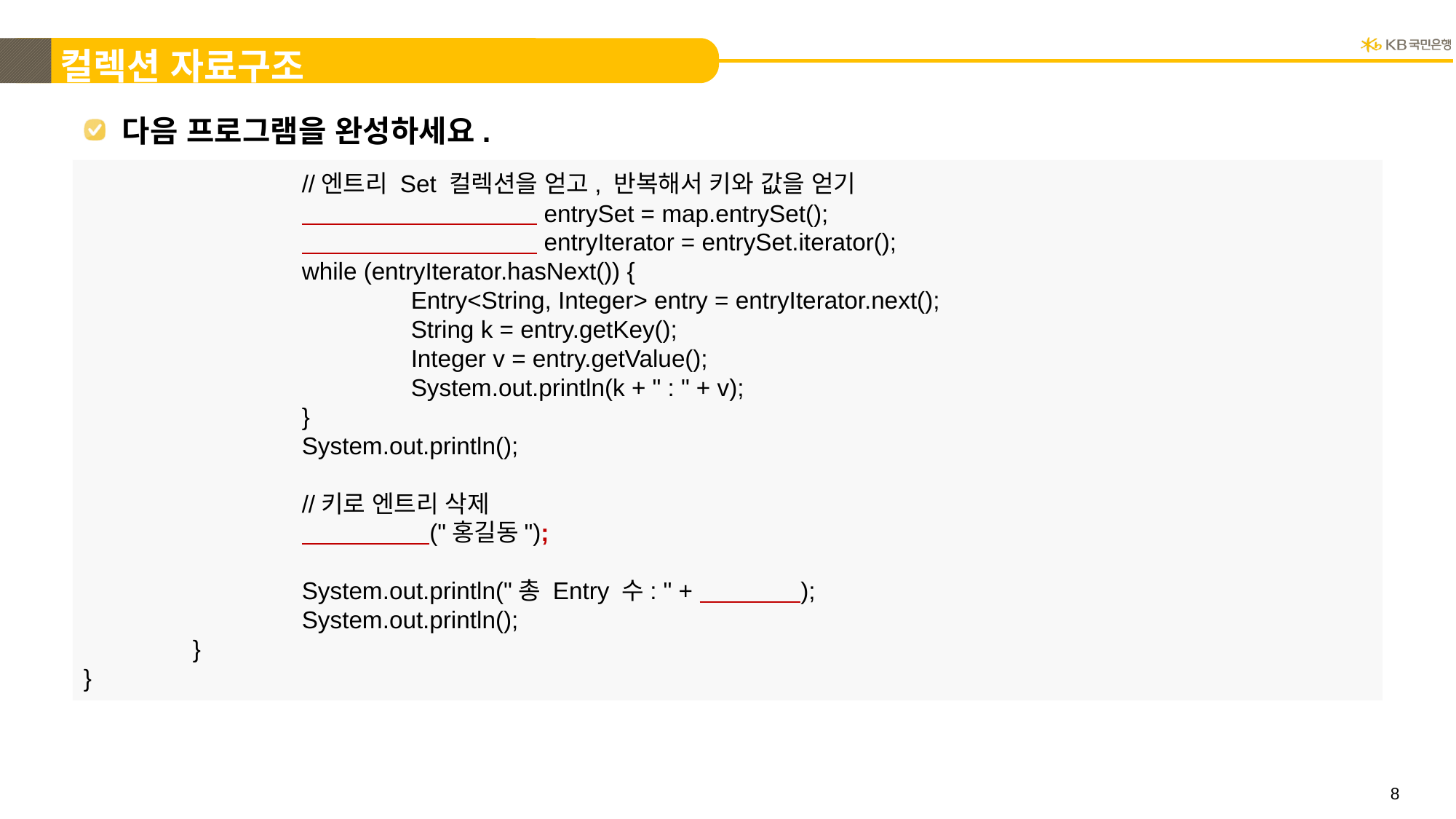

컬렉션 자료구조
# 다음 프로그램을 완성하세요.

		//엔트리 Set 컬렉션을 얻고, 반복해서 키와 값을 얻기
		                                    entrySet = map.entrySet();
		                                    entryIterator = entrySet.iterator();
		while (entryIterator.hasNext()) {
			Entry<String, Integer> entry = entryIterator.next();
			String k = entry.getKey();
			Integer v = entry.getValue();
			System.out.println(k + " : " + v);
		}
		System.out.println();

		//키로 엔트리 삭제
		                   ("홍길동");

		System.out.println("총 Entry 수: " +                );
		System.out.println();
	}
}